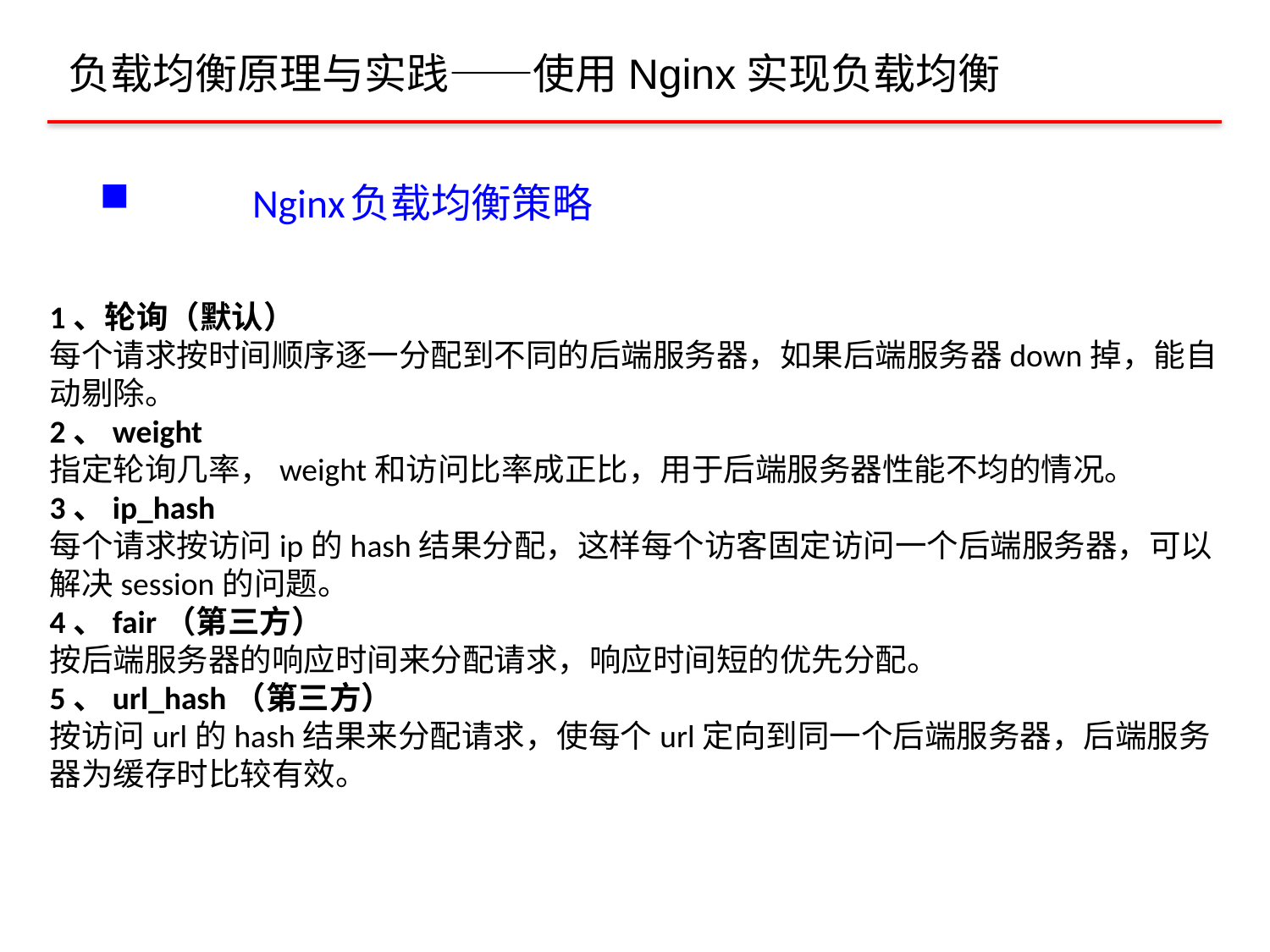

负载均衡原理与实践——使用Nginx实现负载均衡
# Nginx负载均衡策略
1、轮询（默认）
每个请求按时间顺序逐一分配到不同的后端服务器，如果后端服务器down掉，能自动剔除。
2、weight
指定轮询几率，weight和访问比率成正比，用于后端服务器性能不均的情况。
3、ip_hash
每个请求按访问ip的hash结果分配，这样每个访客固定访问一个后端服务器，可以解决session的问题。
4、fair（第三方）
按后端服务器的响应时间来分配请求，响应时间短的优先分配。
5、url_hash（第三方）
按访问url的hash结果来分配请求，使每个url定向到同一个后端服务器，后端服务器为缓存时比较有效。